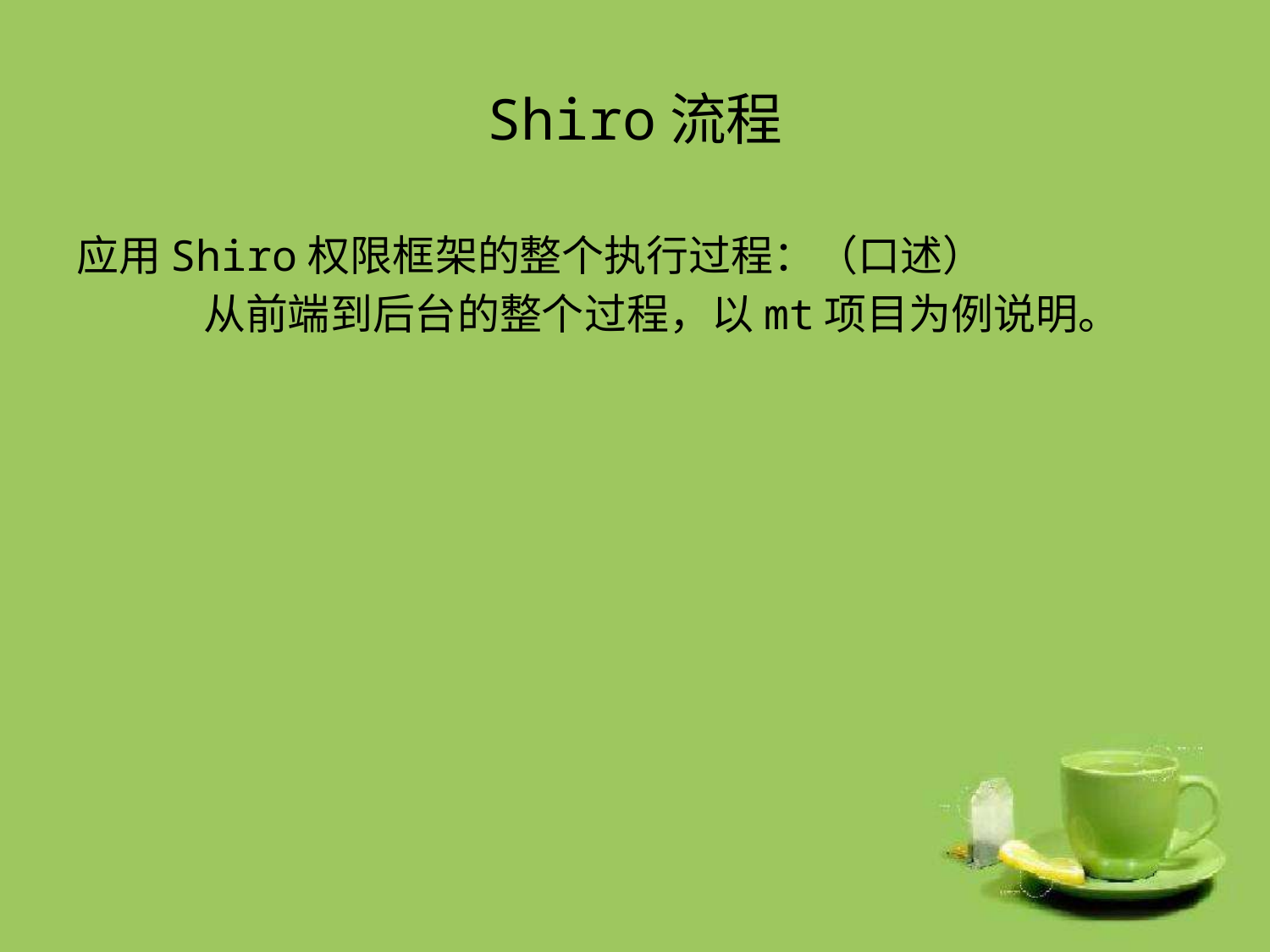

# Shiro流程
应用Shiro权限框架的整个执行过程：（口述）
	从前端到后台的整个过程，以mt项目为例说明。